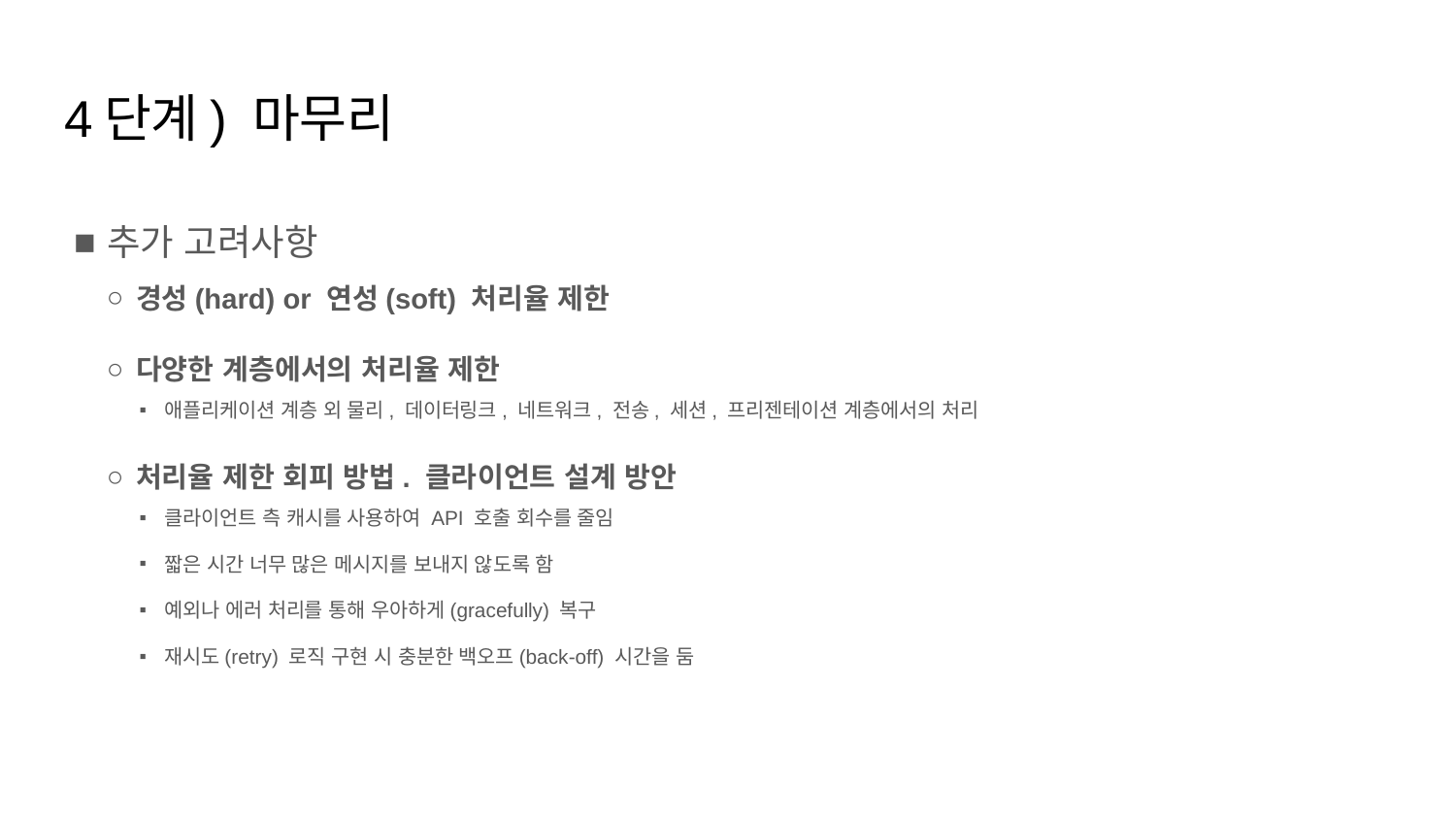

# 4단계) 마무리
추가 고려사항
경성(hard) or 연성(soft) 처리율 제한
다양한 계층에서의 처리율 제한
애플리케이션 계층 외 물리, 데이터링크, 네트워크, 전송, 세션, 프리젠테이션 계층에서의 처리
처리율 제한 회피 방법. 클라이언트 설계 방안
클라이언트 측 캐시를 사용하여 API 호출 회수를 줄임
짧은 시간 너무 많은 메시지를 보내지 않도록 함
예외나 에러 처리를 통해 우아하게(gracefully) 복구
재시도(retry) 로직 구현 시 충분한 백오프(back-off) 시간을 둠